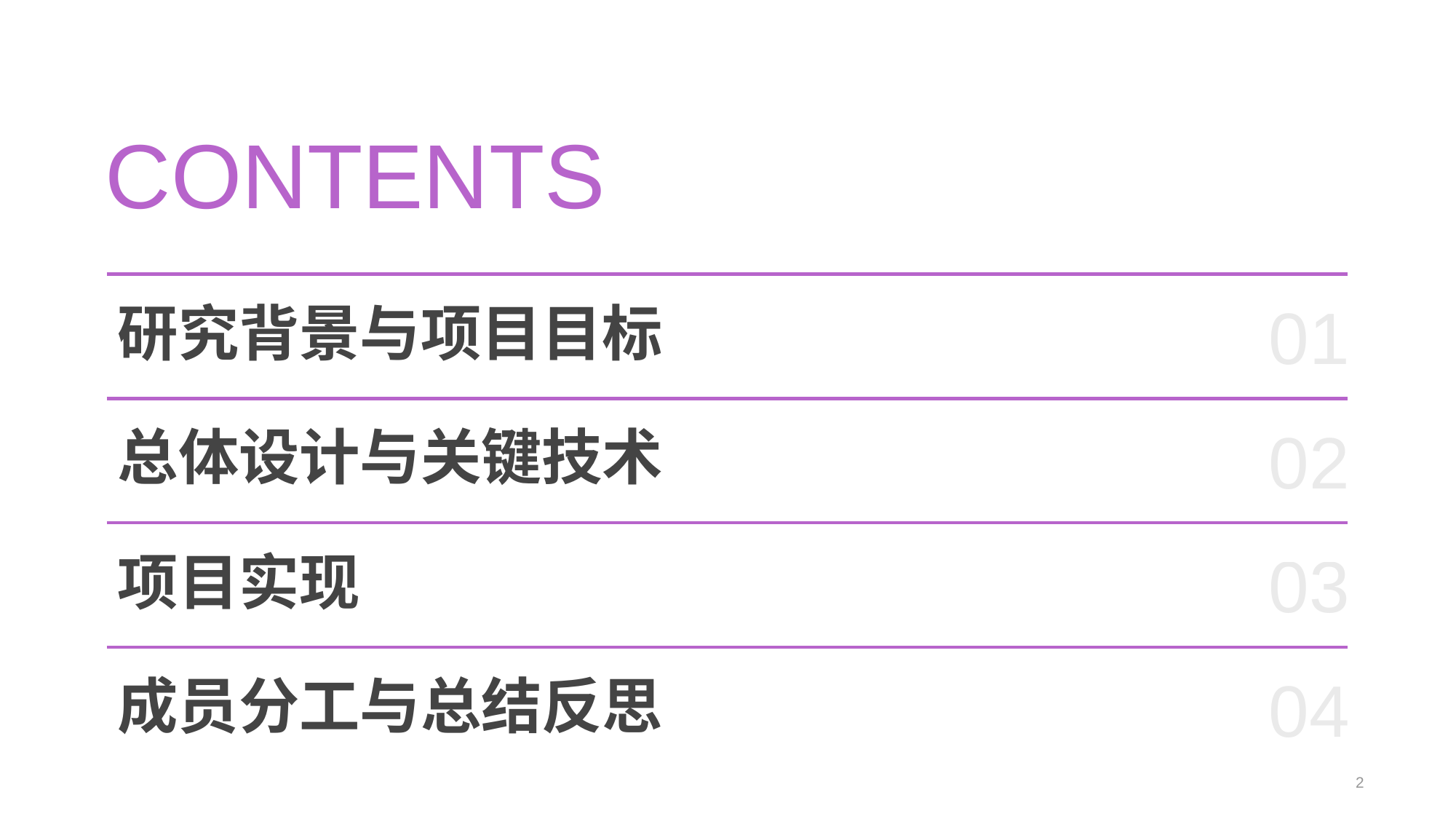

CONTENTS
01

研究背景与项目目标
02
总体设计与关键技术
03
项目实现
04
成员分工与总结反思
2